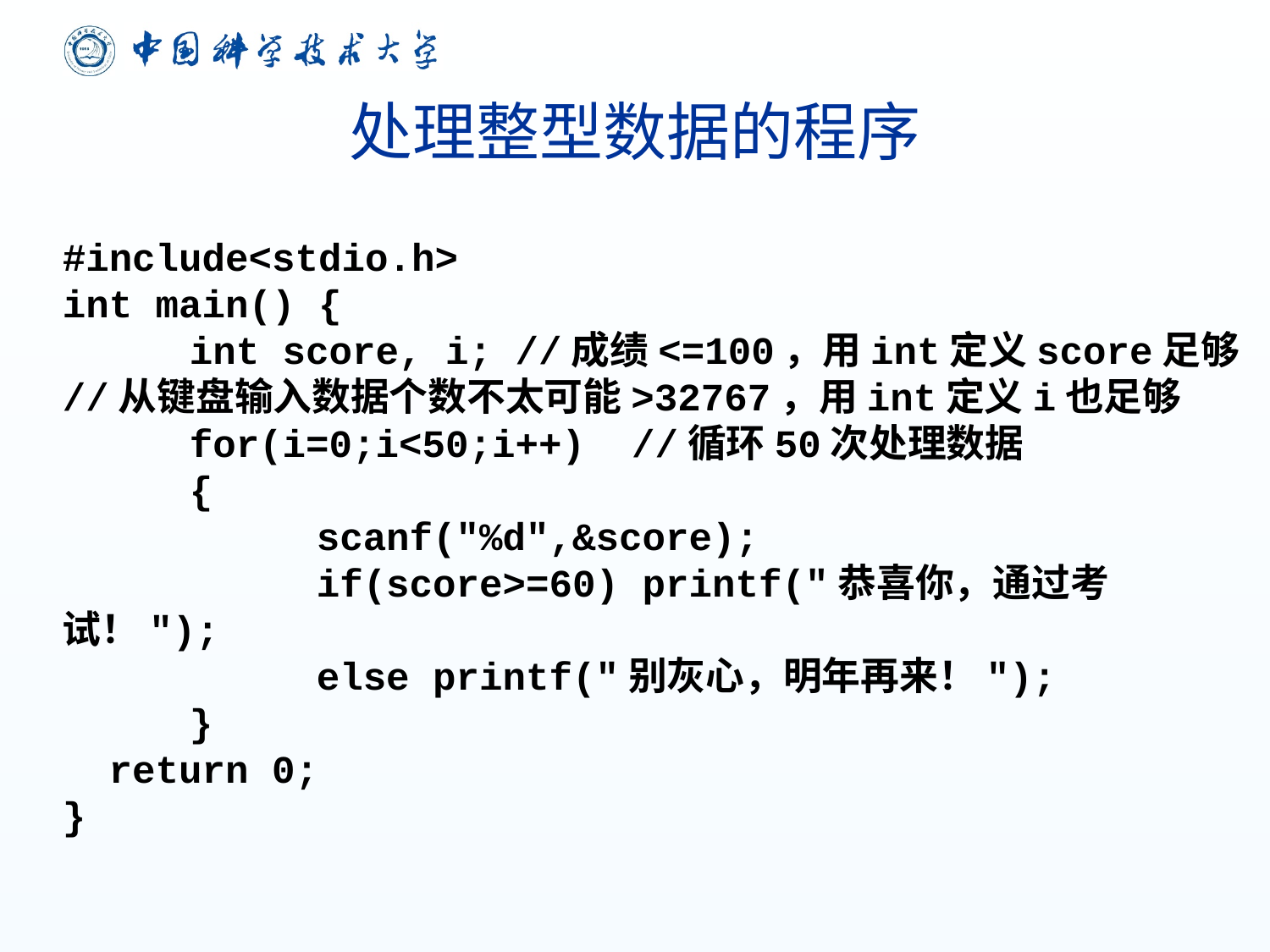

# 处理整型数据的程序
#include<stdio.h>
int main() {
	int score, i; //成绩<=100，用int定义score足够
//从键盘输入数据个数不太可能>32767，用int定义i也足够
	for(i=0;i<50;i++)  //循环50次处理数据
	{
		scanf("%d",&score);
		if(score>=60) printf("恭喜你，通过考试！");
		else printf("别灰心，明年再来！");
	}
  return 0;
}